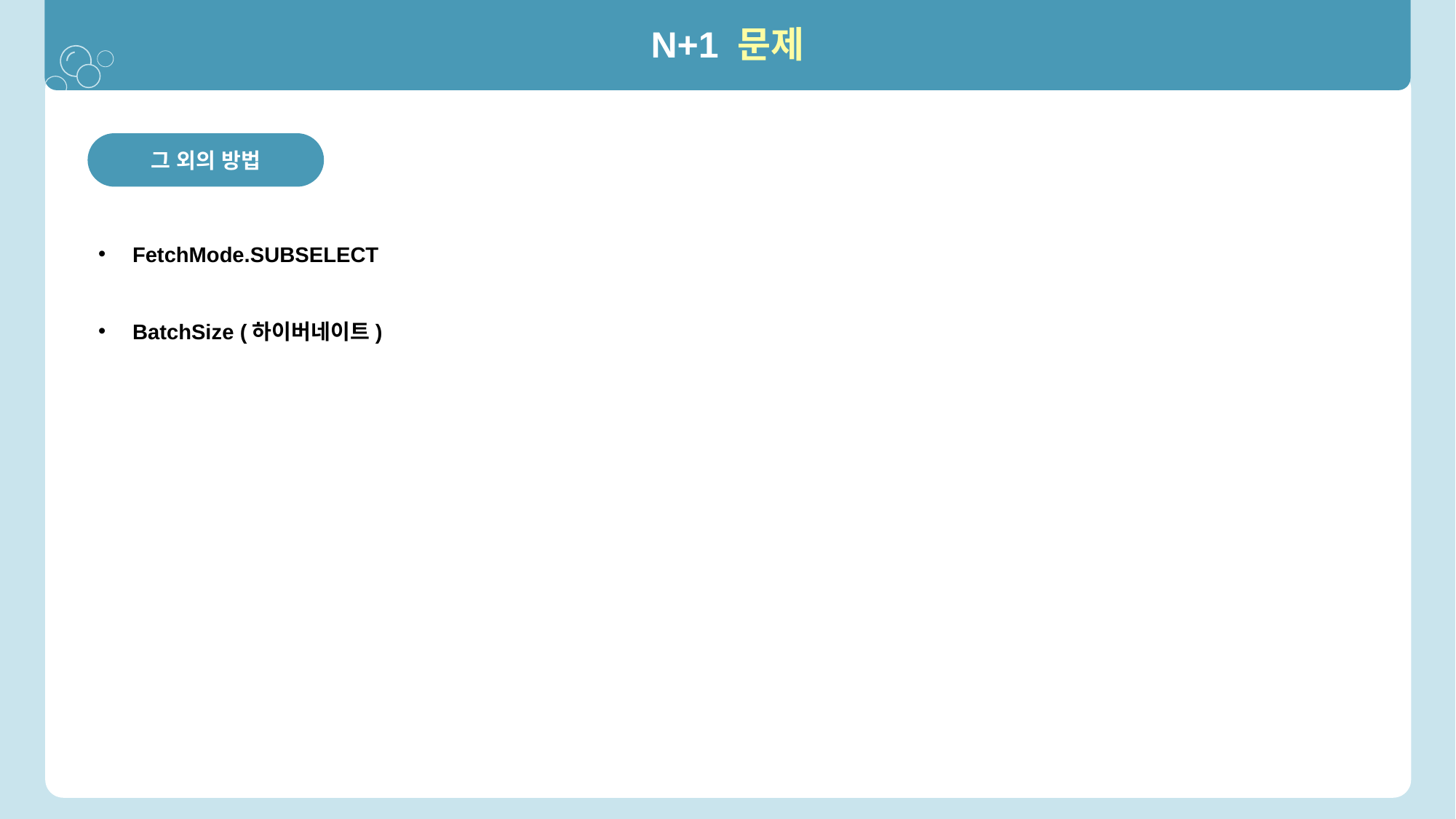

N+1 문제

그 외의 방법
FetchMode.SUBSELECT
BatchSize (하이버네이트)